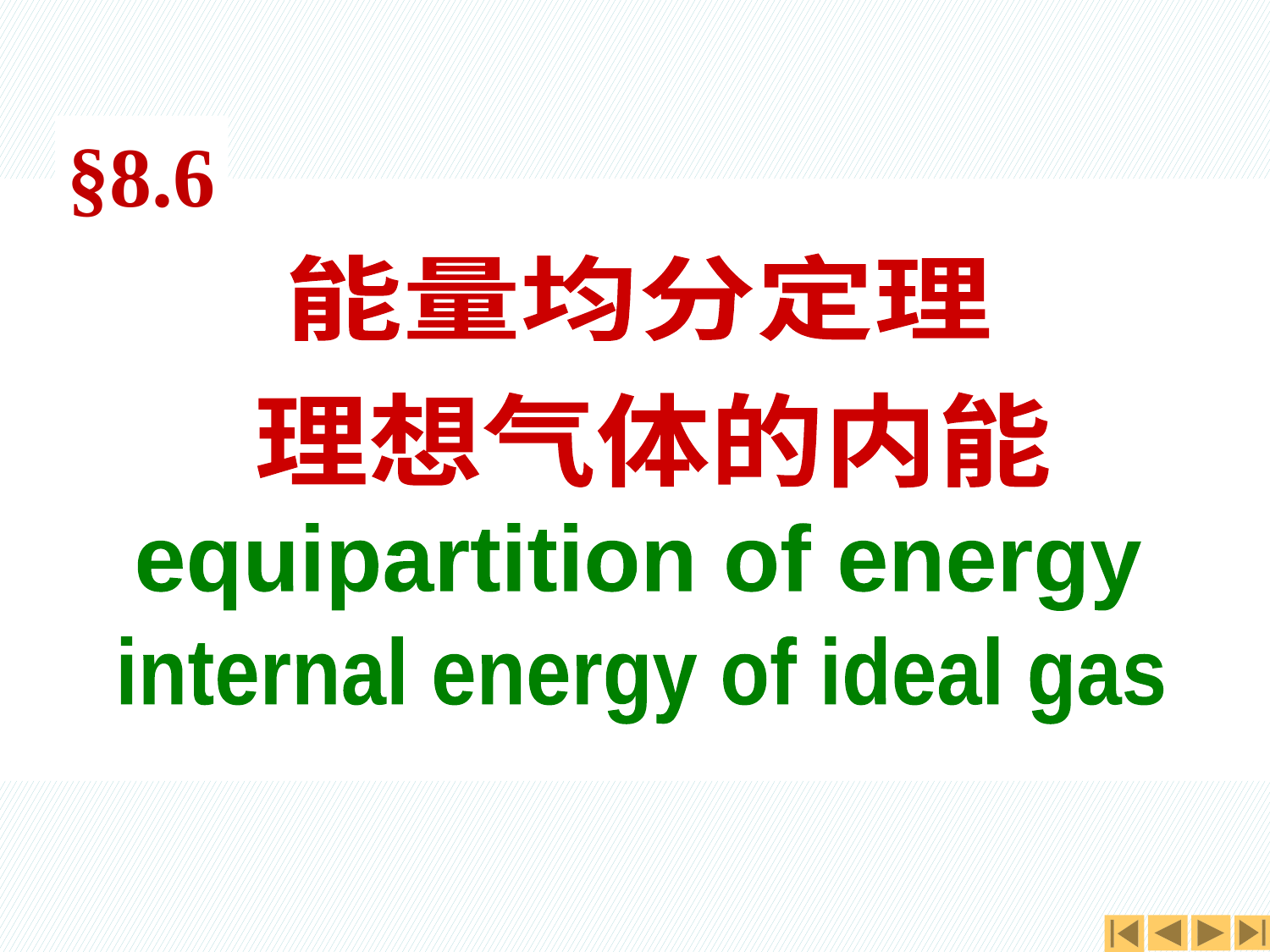

能量均分定理
理想气体的内能
equipartition of energy
internal energy of ideal gas

第五节
§8.6